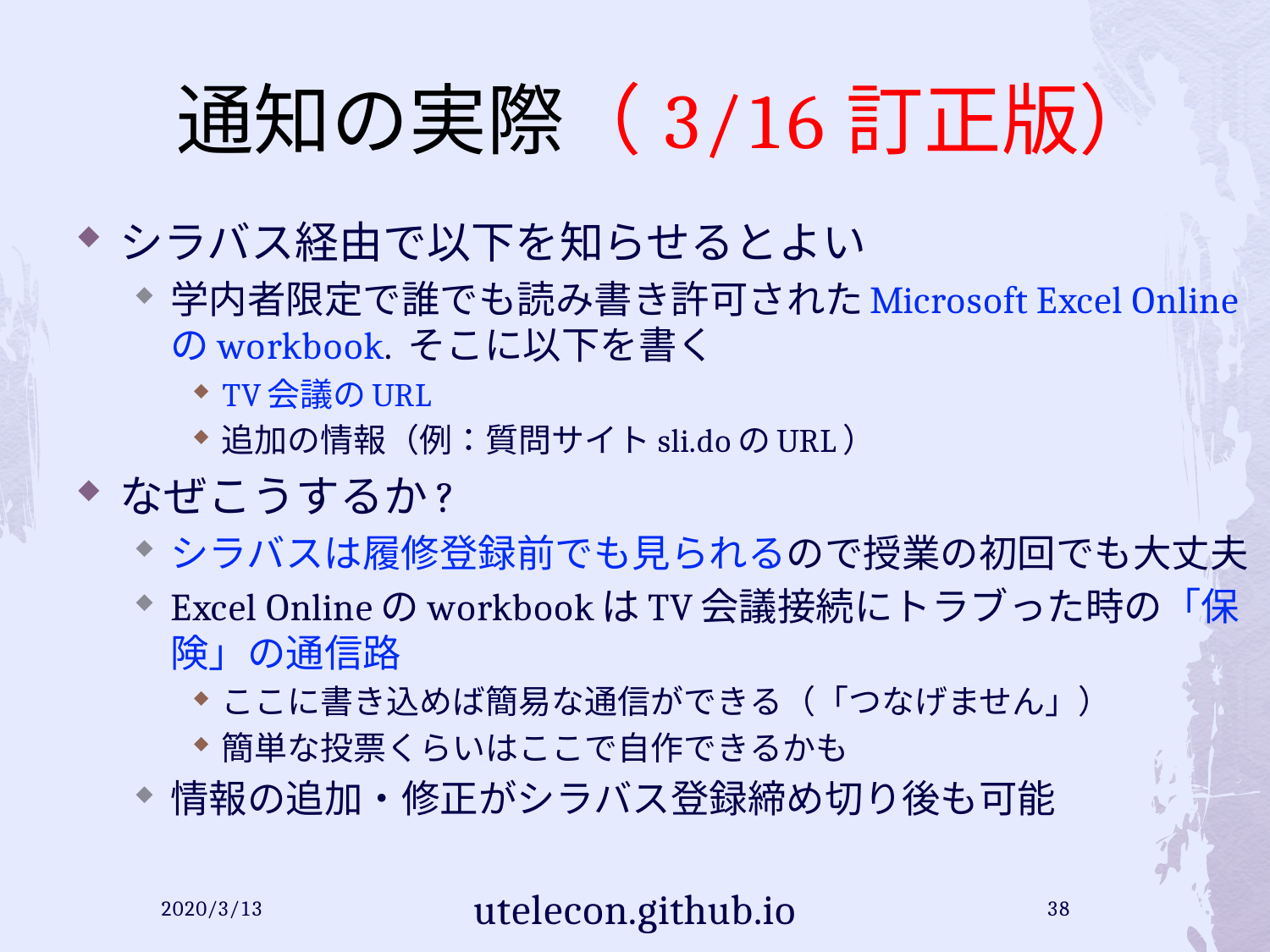

# 通知の実際（3/16訂正版）
シラバス経由で以下を知らせるとよい
学内者限定で誰でも読み書き許可されたMicrosoft Excel Onlineのworkbook. そこに以下を書く
TV会議のURL
追加の情報（例：質問サイトsli.doのURL）
なぜこうするか?
シラバスは履修登録前でも見られるので授業の初回でも大丈夫
Excel OnlineのworkbookはTV会議接続にトラブった時の「保険」の通信路
ここに書き込めば簡易な通信ができる（「つなげません」）
簡単な投票くらいはここで自作できるかも
情報の追加・修正がシラバス登録締め切り後も可能
2020/3/13
utelecon.github.io
38